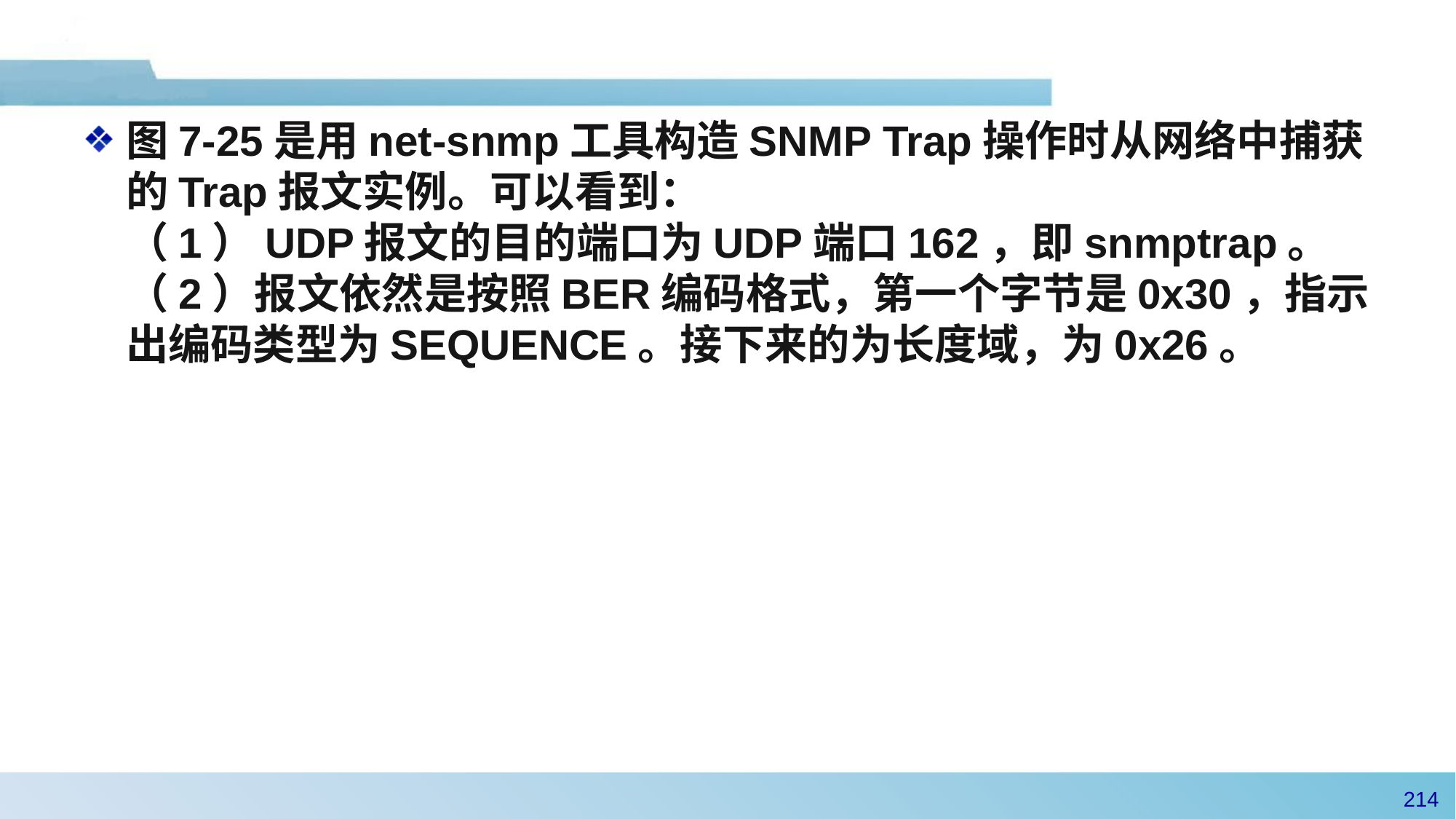

#
图7-25是用net-snmp工具构造SNMP Trap操作时从网络中捕获的Trap报文实例。可以看到：
（1）UDP报文的目的端口为UDP端口162，即snmptrap。
（2）报文依然是按照BER编码格式，第一个字节是0x30，指示出编码类型为SEQUENCE。接下来的为长度域，为0x26。
214